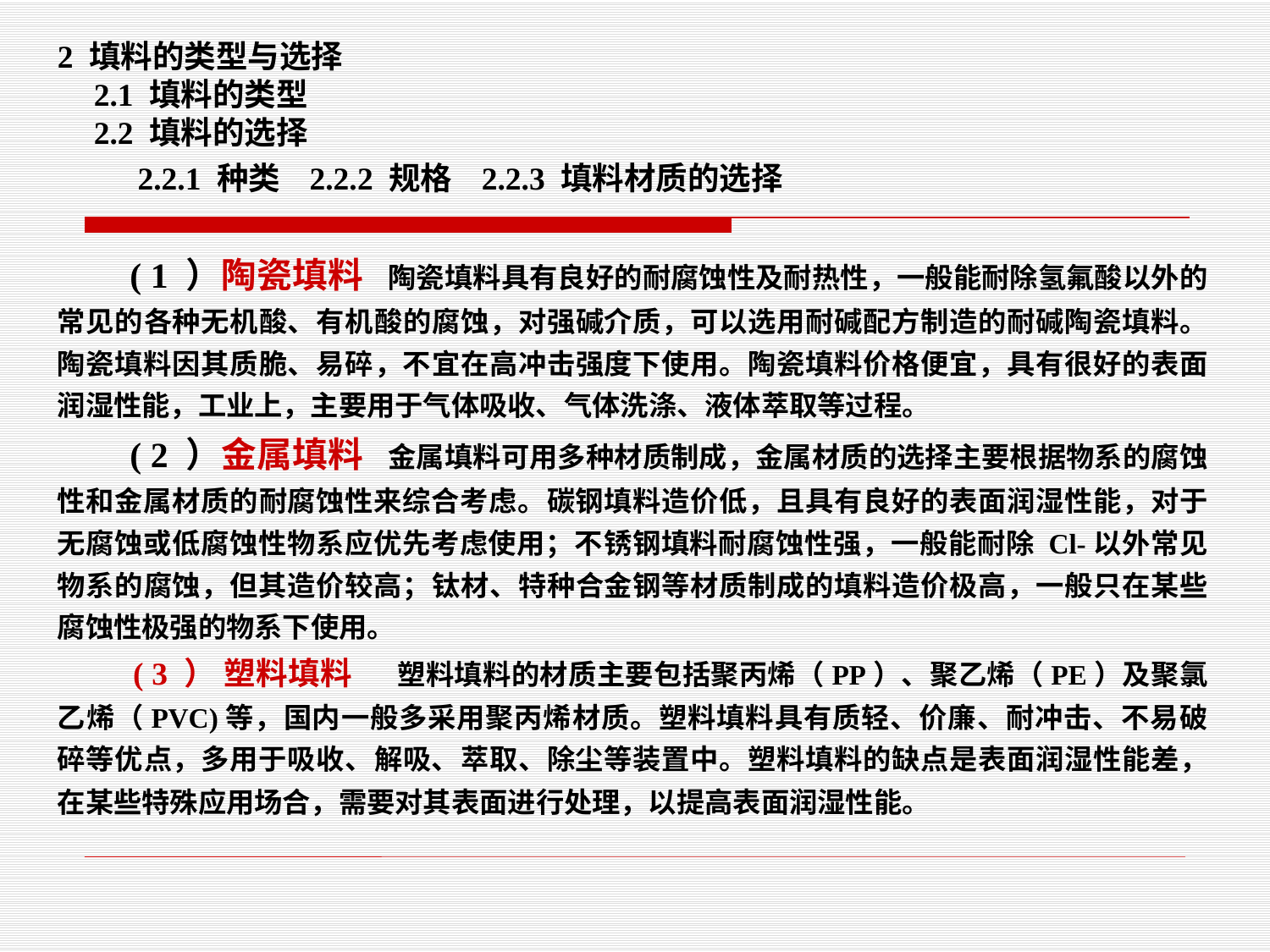

2 填料的类型与选择
    2.1 填料的类型
    2.2 填料的选择
2.2.1 种类   2.2.2 规格   2.2.3 填料材质的选择
        ( 1 ）陶瓷填料   陶瓷填料具有良好的耐腐蚀性及耐热性，一般能耐除氢氟酸以外的常见的各种无机酸、有机酸的腐蚀，对强碱介质，可以选用耐碱配方制造的耐碱陶瓷填料。陶瓷填料因其质脆、易碎，不宜在高冲击强度下使用。陶瓷填料价格便宜，具有很好的表面润湿性能，工业上，主要用于气体吸收、气体洗涤、液体萃取等过程。
        ( 2 ）金属填料   金属填料可用多种材质制成，金属材质的选择主要根据物系的腐蚀性和金属材质的耐腐蚀性来综合考虑。碳钢填料造价低，且具有良好的表面润湿性能，对于无腐蚀或低腐蚀性物系应优先考虑使用；不锈钢填料耐腐蚀性强，一般能耐除 Cl-以外常见物系的腐蚀，但其造价较高；钛材、特种合金钢等材质制成的填料造价极高，一般只在某些腐蚀性极强的物系下使用。
         ( 3 ） 塑料填料      塑料填料的材质主要包括聚丙烯（PP）、聚乙烯（PE）及聚氯乙烯（PVC)等，国内一般多采用聚丙烯材质。塑料填料具有质轻、价廉、耐冲击、不易破碎等优点，多用于吸收、解吸、萃取、除尘等装置中。塑料填料的缺点是表面润湿性能差，在某些特殊应用场合，需要对其表面进行处理，以提高表面润湿性能。